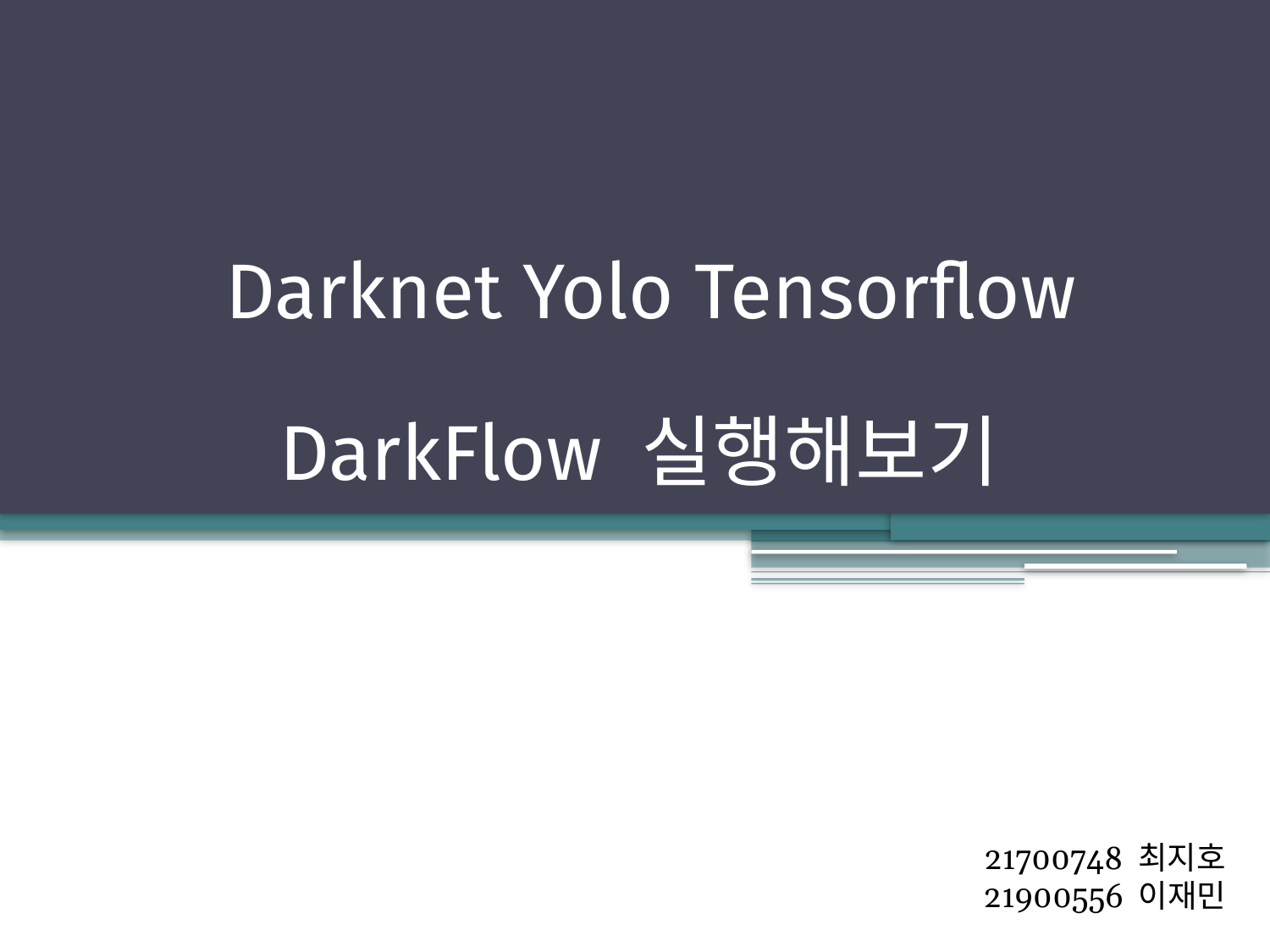

# Darknet Yolo Tensorflow
DarkFlow 실행해보기
21700748 최지호 21900556 이재민